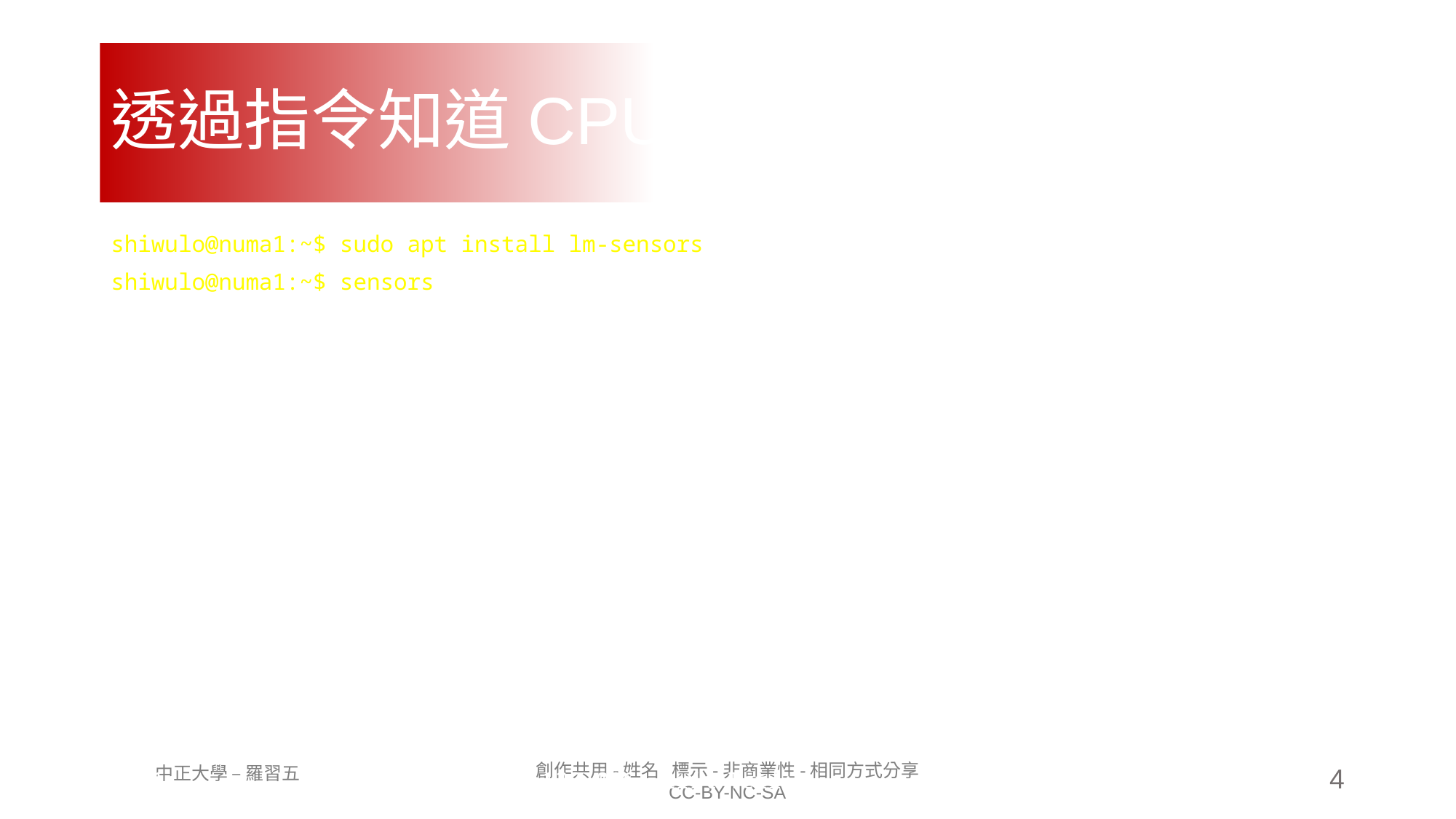

# 透過指令知道CPU目前的溫度
shiwulo@numa1:~$ sudo apt install lm-sensors
shiwulo@numa1:~$ sensors
k10temp-pci-00db
Adapter: PCI adapter
Tdie:         +30.1°C  (high = +70.0°C)
Tctl:         +57.1°C

k10temp-pci-00cb
Adapter: PCI adapter
Tdie:         +29.9°C  (high = +70.0°C)
Tctl:         +56.9°C

i350bb-pci-0700
Adapter: PCI adapter
loc1:         +47.0°C  (high = +120.0°C, crit = +110.0°C)

iwlwifi-virtual-0
Adapter: Virtual device
temp1:        +46.0°C

k10temp-pci-00d3
Adapter: PCI adapter
Tdie:         +31.5°C  (high = +70.0°C)
Tctl:         +58.5°C

k10temp-pci-00c3
Adapter: PCI adapter
Tdie:         +31.5°C  (high = +70.0°C)
Tctl:         +58.5°C